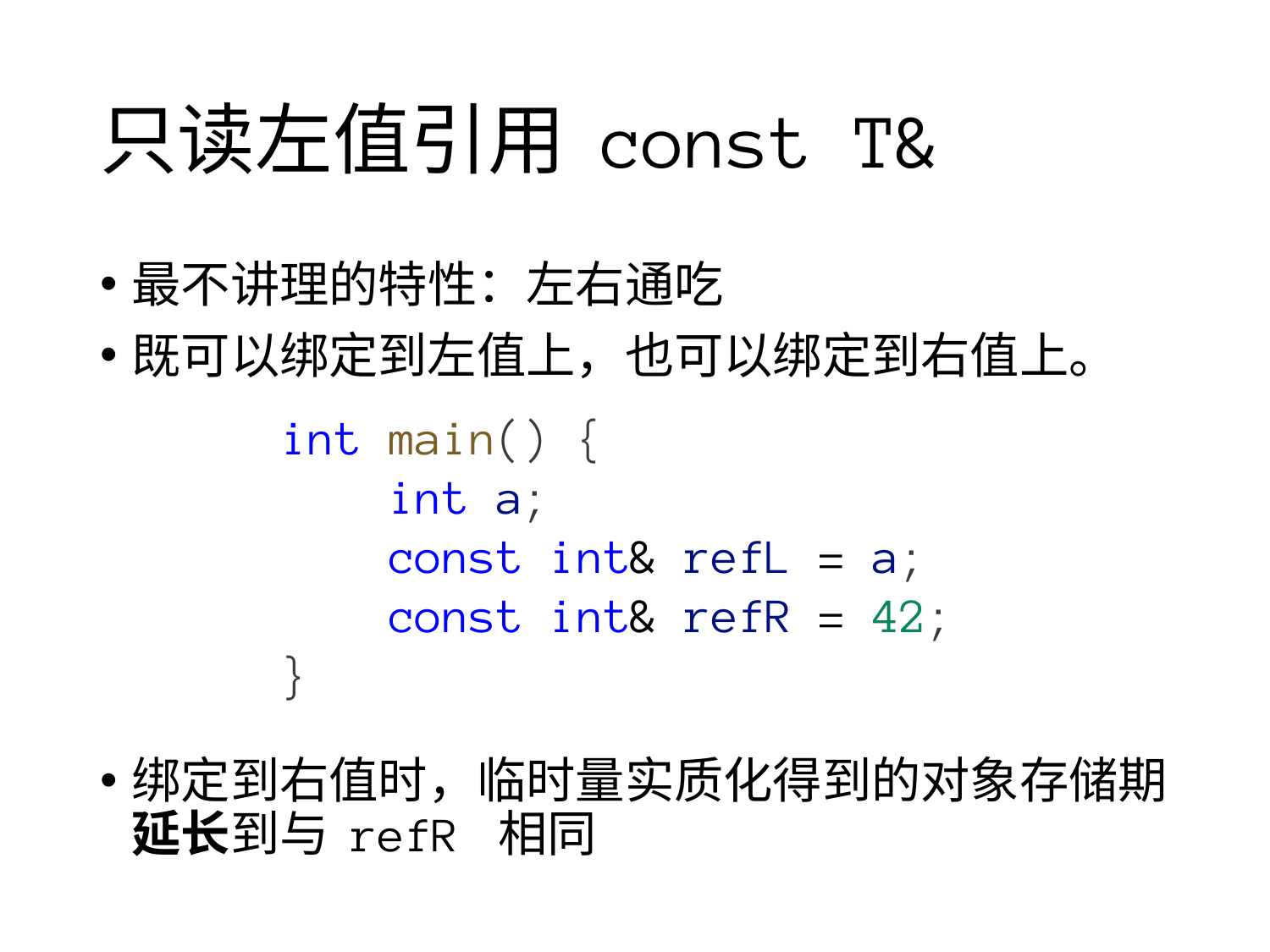

# 只读左值引用 const T&
最不讲理的特性：左右通吃
既可以绑定到左值上，也可以绑定到右值上。

绑定到右值时，临时量实质化得到的对象存储期延长到与 refR 相同
int main() {
    int a;
    const int& refL = a;
    const int& refR = 42;
}